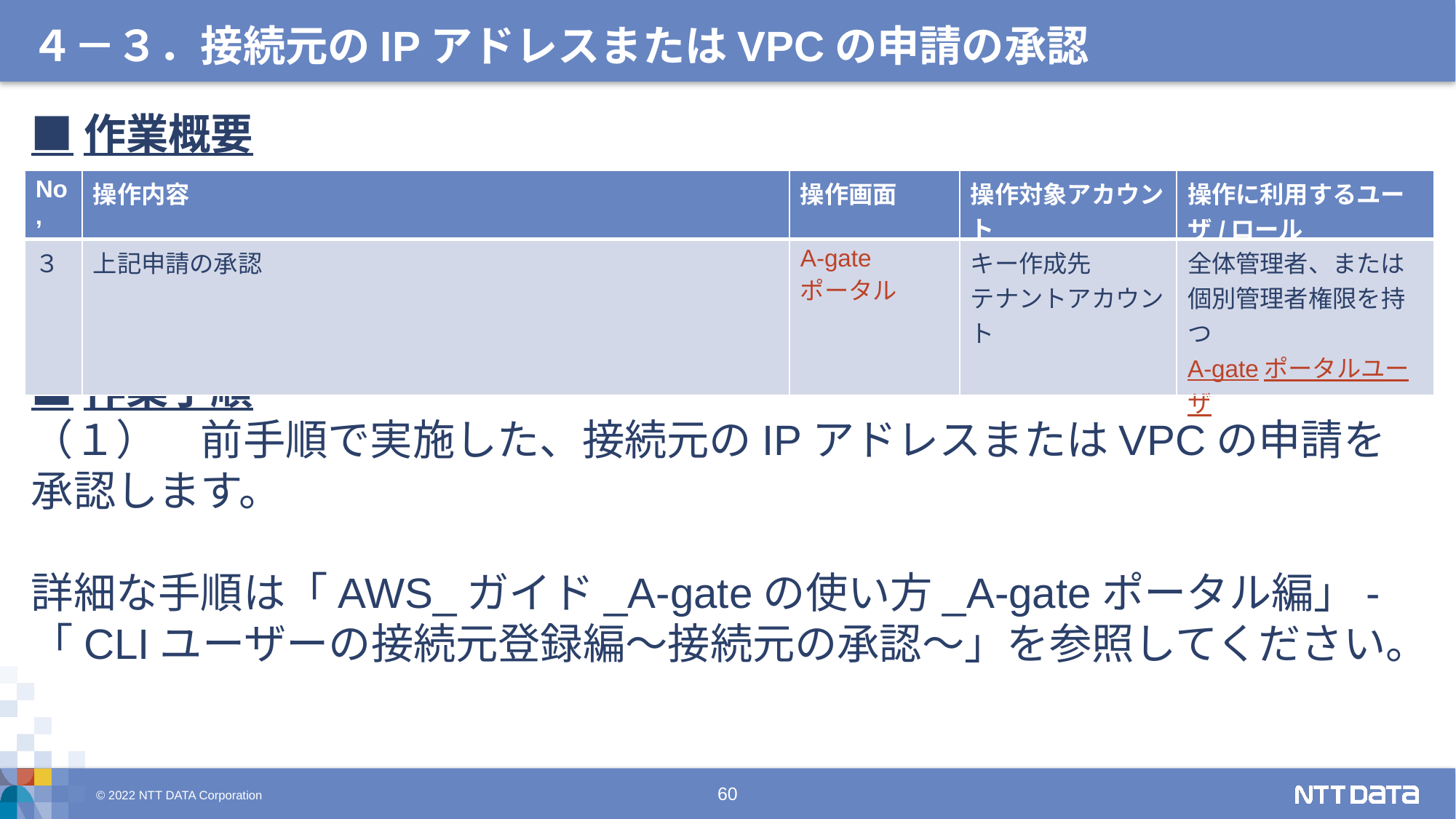

４－３．接続元のIPアドレスまたはVPCの申請の承認
■作業概要

■作業手順
（１）　前手順で実施した、接続元のIPアドレスまたはVPCの申請を承認します。

詳細な手順は「AWS_ガイド_A-gateの使い方_A-gateポータル編」-「CLIユーザーの接続元登録編～接続元の承認～」を参照してください。
| No, | 操作内容 | 操作画面 | 操作対象アカウント | 操作に利用するユーザ/ロール |
| --- | --- | --- | --- | --- |
| ３ | 上記申請の承認 | A-gate ポータル | キー作成先 テナントアカウント | 全体管理者、または 個別管理者権限を持つ A-gateポータルユーザ |